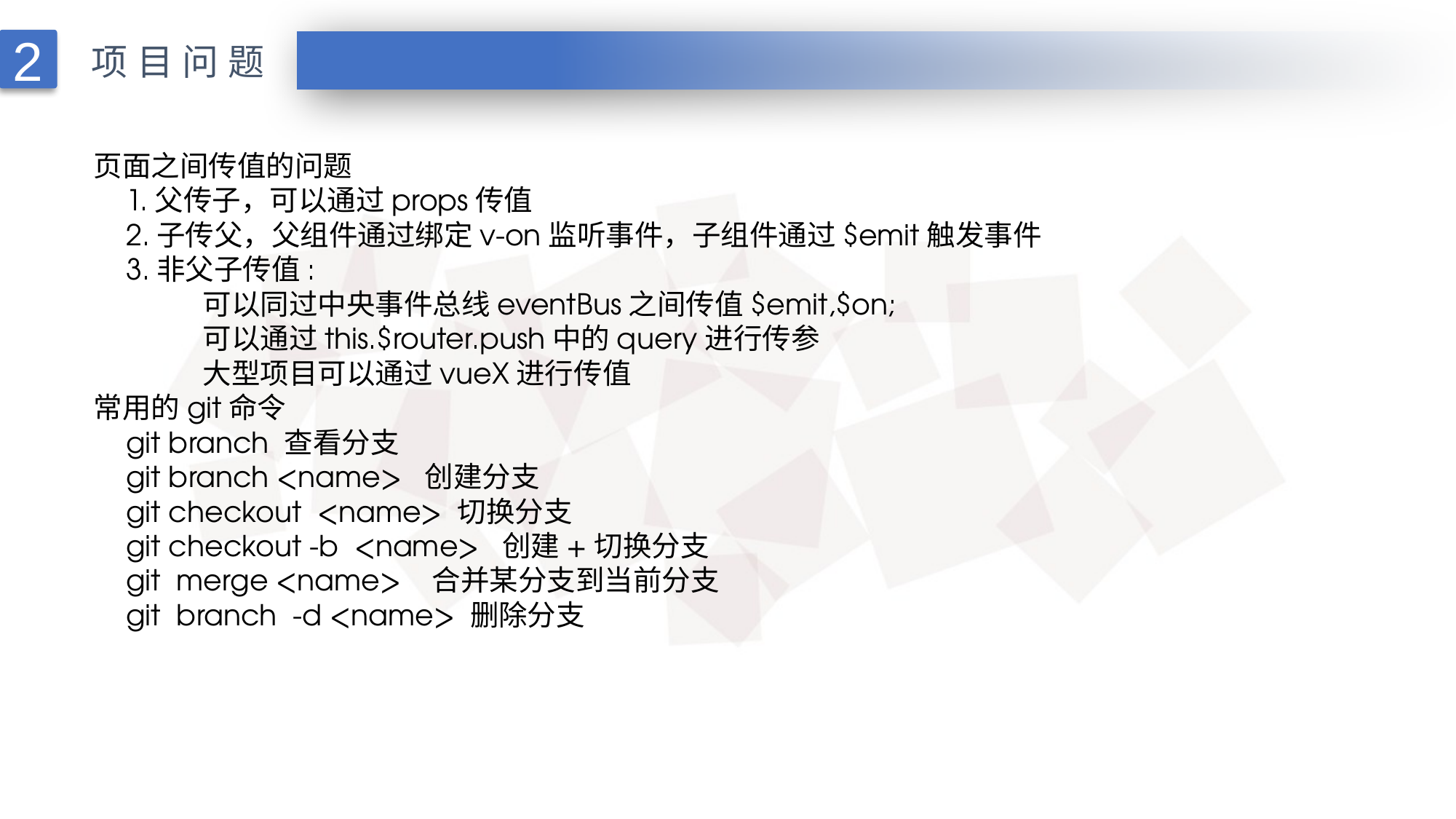

2

项目问题
页面之间传值的问题
    1.父传子，可以通过props传值
    2.子传父，父组件通过绑定v-on监听事件，子组件通过$emit触发事件
    3.非父子传值:
	可以同过中央事件总线eventBus之间传值$emit,$on;
	可以通过this.$router.push中的query进行传参
	大型项目可以通过vueX进行传值
常用的git命令
    git branch 查看分支
    git branch <name>  创建分支
    git checkout  <name> 切换分支
    git checkout -b  <name>  创建+切换分支
    git  merge <name>   合并某分支到当前分支
    git  branch  -d <name> 删除分支